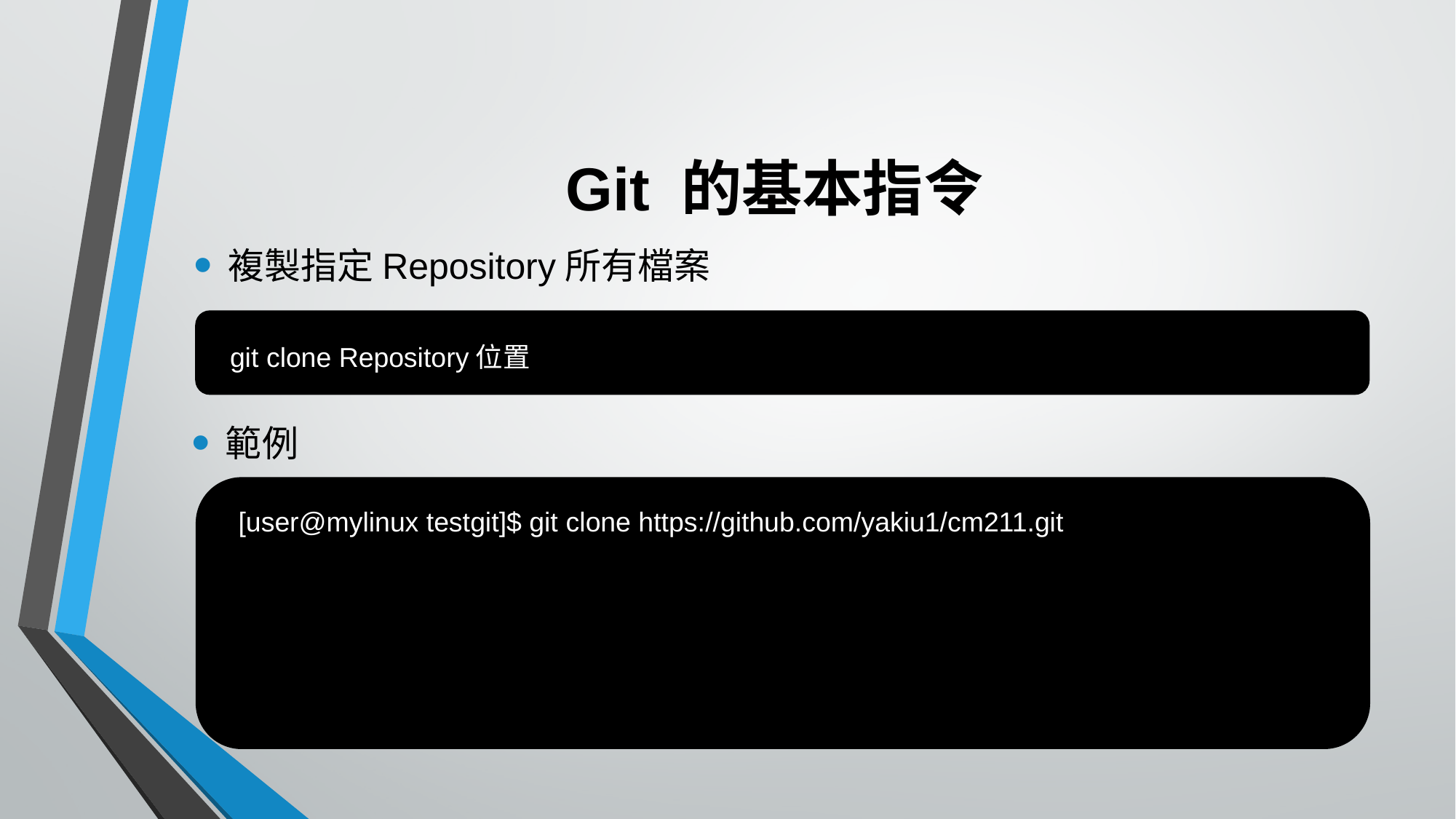

# Git 的基本指令
複製指定Repository所有檔案

git clone Repository位置
範例

[user@mylinux testgit]$ git clone https://github.com/yakiu1/cm211.git